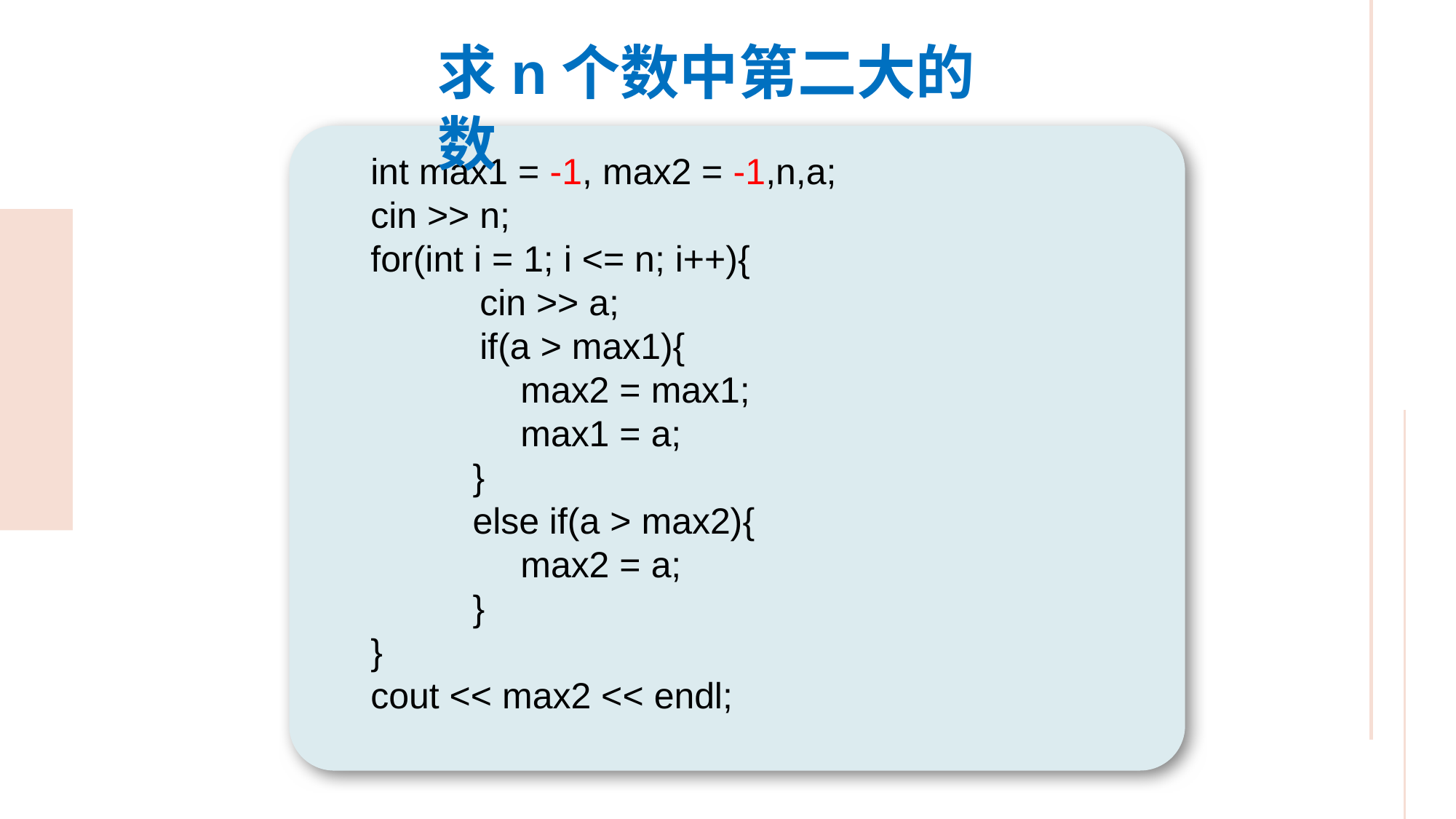

求n个数中第二大的数

int max1 = -1, max2 = -1,n,a;
cin >> n;
for(int i = 1; i <= n; i++){
	cin >> a;
	if(a > max1){
	    max2 = max1;
	    max1 = a;
          }
          else if(a > max2){
	    max2 = a;
          }
}
cout << max2 << endl;